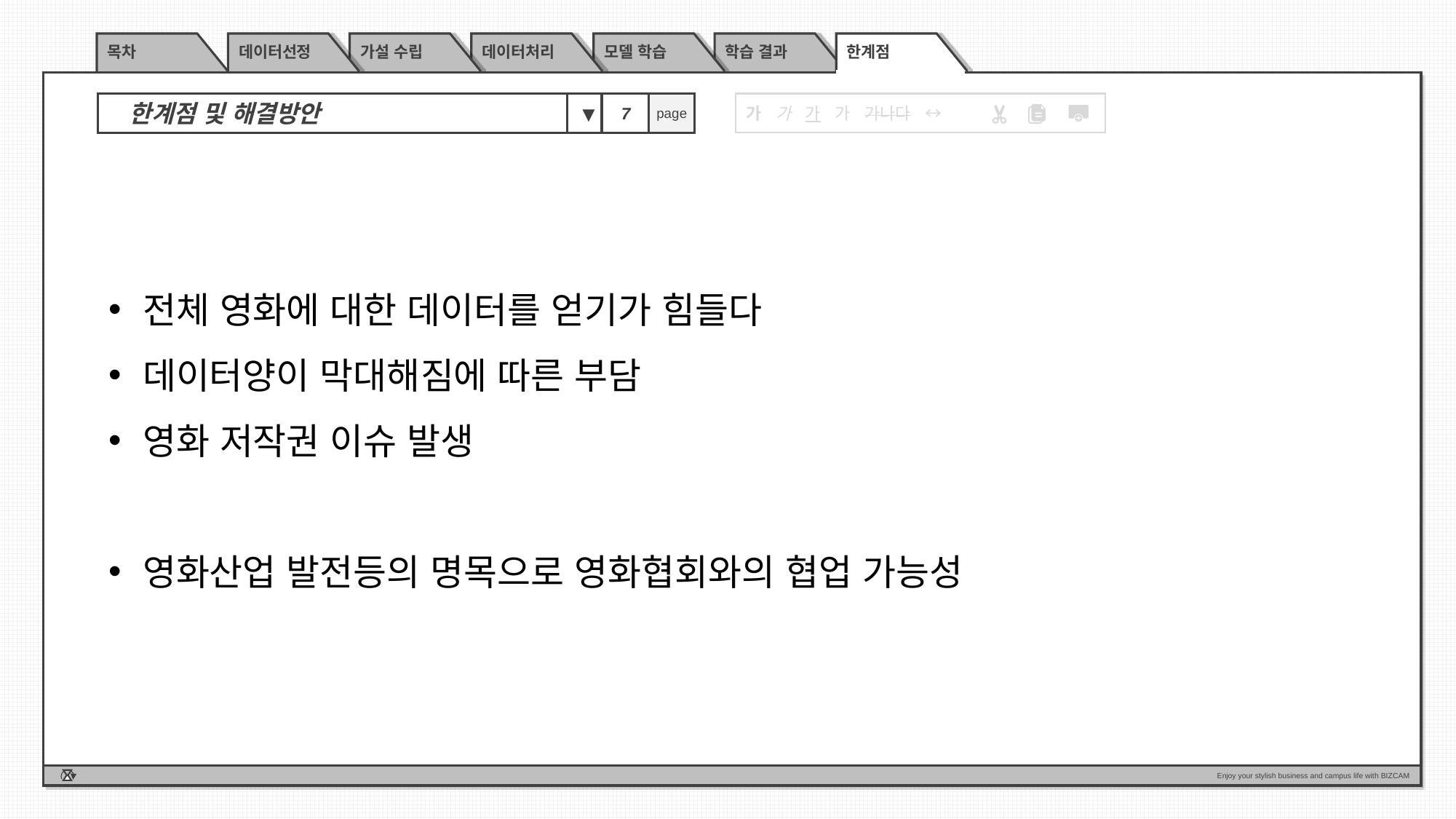

목차
데이터선정
가설 수립
데이터처리
모델 학습
학습 결과
한계점
전체 영화에 대한 데이터를 얻기가 힘들다
데이터양이 막대해짐에 따른 부담
영화 저작권 이슈 발생

영화산업 발전등의 명목으로 영화협회와의 협업 가능성
한계점 및 해결방안
▼
7
page
가   가   가   가   가나다   ↔

Enjoy your stylish business and campus life with BIZCAM